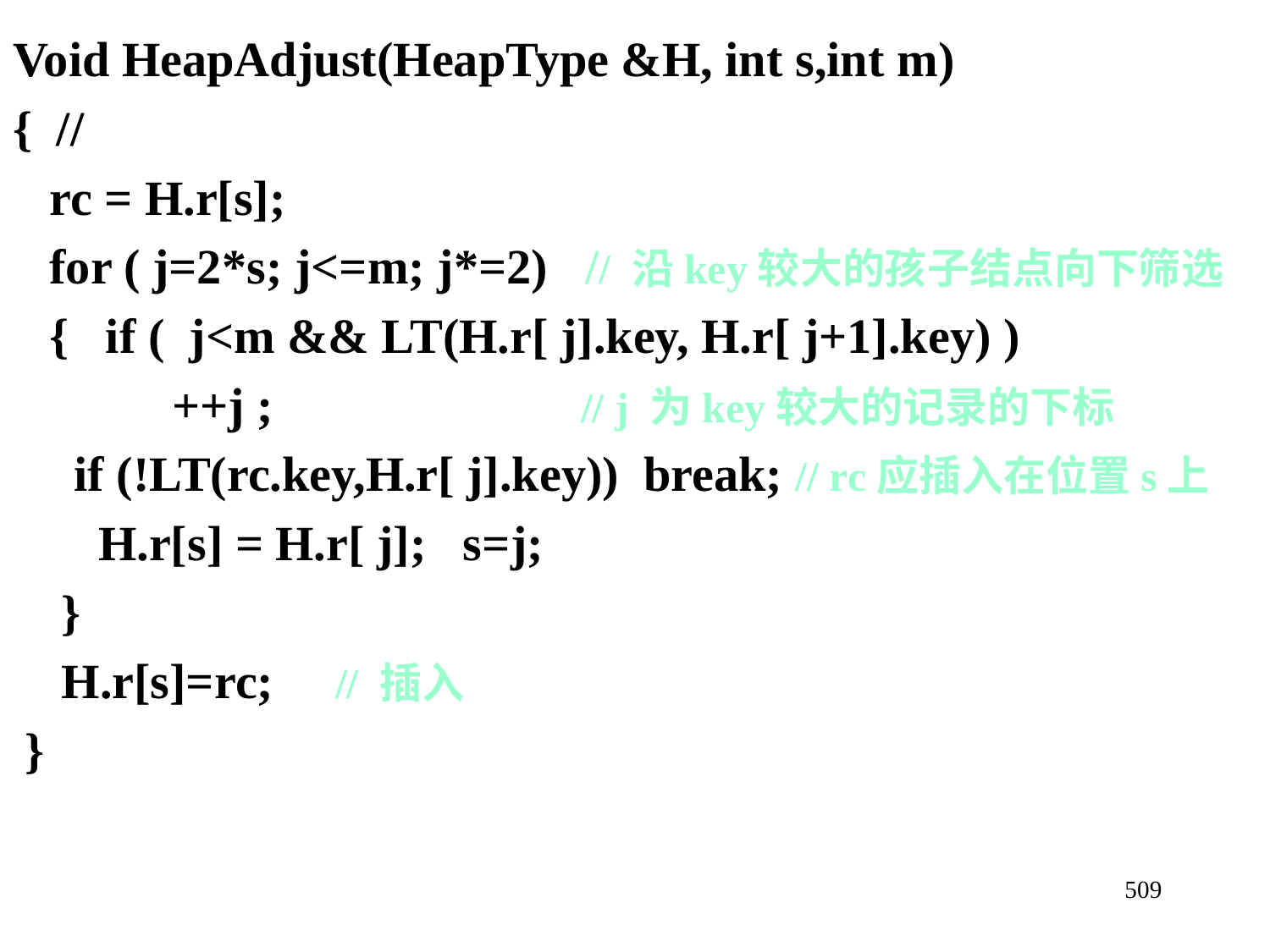

Void HeapAdjust(HeapType &H, int s,int m)
{  //
   rc = H.r[s];
   for ( j=2*s; j<=m; j*=2)   // 沿key较大的孩子结点向下筛选
   {   if (  j<m && LT(H.r[ j].key, H.r[ j+1].key) )
             ++j ;                         // j 为key较大的记录的下标
     if (!LT(rc.key,H.r[ j].key))  break; // rc应插入在位置s上
       H.r[s] = H.r[ j];   s=j;
    }
    H.r[s]=rc;     // 插入
 }
509